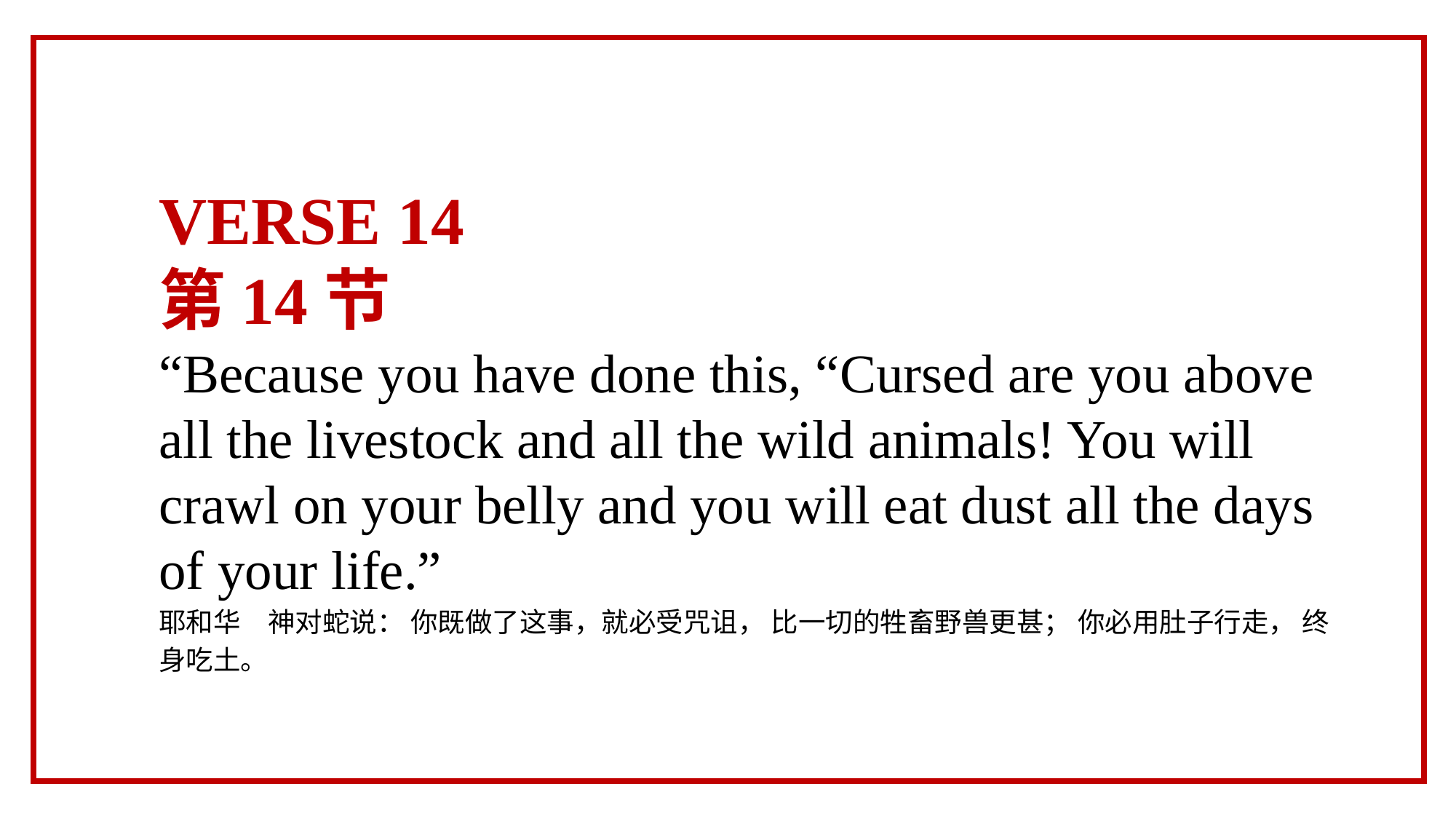

VERSE 14
第14节
“Because you have done this, “Cursed are you above all the livestock and all the wild animals! You will crawl on your belly and you will eat dust all the days of your life.”
耶和华　神对蛇说： 你既做了这事，就必受咒诅， 比一切的牲畜野兽更甚； 你必用肚子行走， 终身吃土。